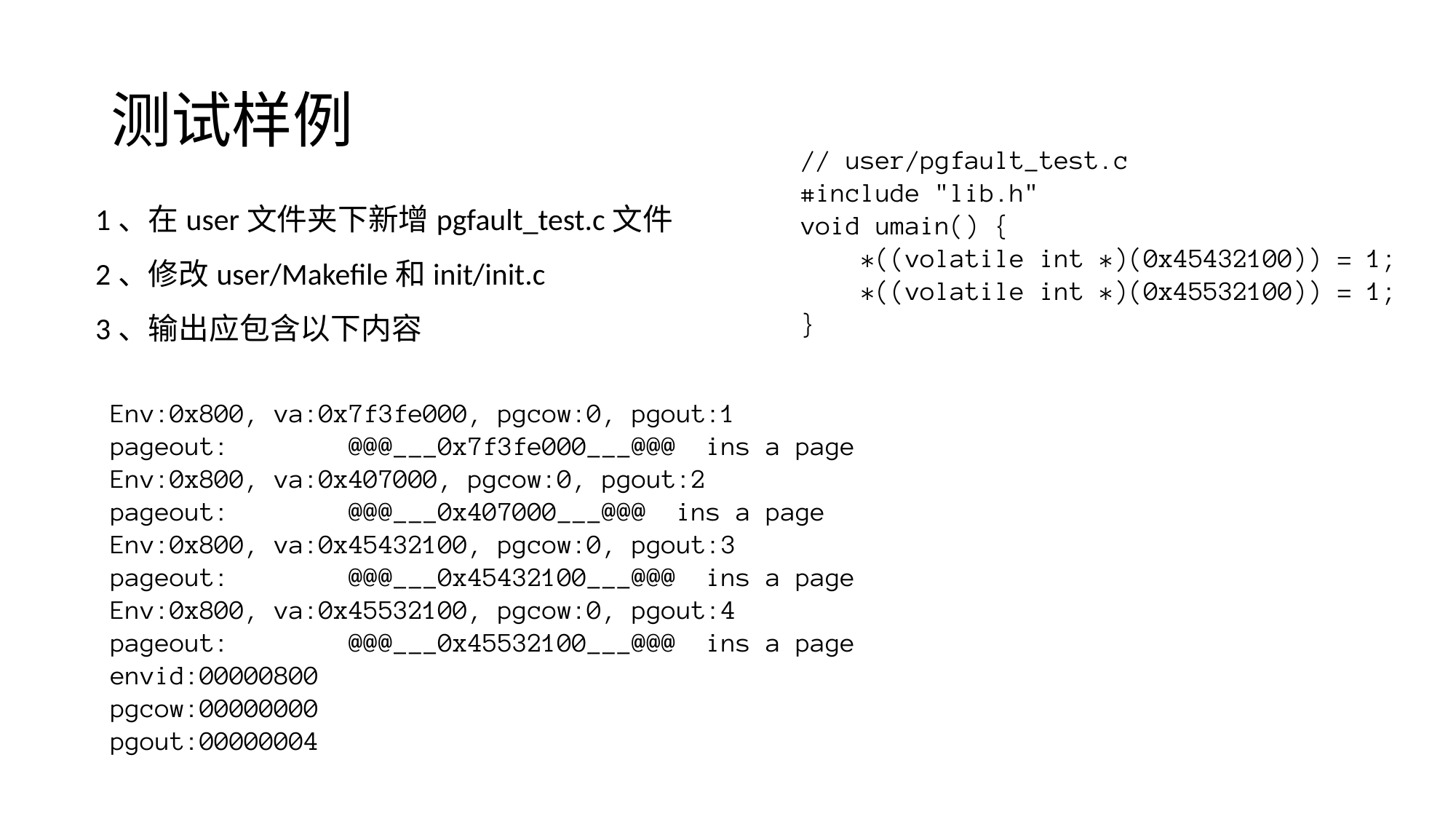

# 测试样例
// user/pgfault_test.c
#include "lib.h"
void umain() {
    *((volatile int *)(0x45432100)) = 1;
    *((volatile int *)(0x45532100)) = 1;
}
1、在user文件夹下新增pgfault_test.c文件
2、修改user/Makefile和init/init.c
3、输出应包含以下内容
Env:0x800, va:0x7f3fe000, pgcow:0, pgout:1
pageout:        @@@___0x7f3fe000___@@@  ins a page
Env:0x800, va:0x407000, pgcow:0, pgout:2
pageout:        @@@___0x407000___@@@  ins a page
Env:0x800, va:0x45432100, pgcow:0, pgout:3
pageout:        @@@___0x45432100___@@@  ins a page
Env:0x800, va:0x45532100, pgcow:0, pgout:4
pageout:        @@@___0x45532100___@@@  ins a page
envid:00000800
pgcow:00000000
pgout:00000004